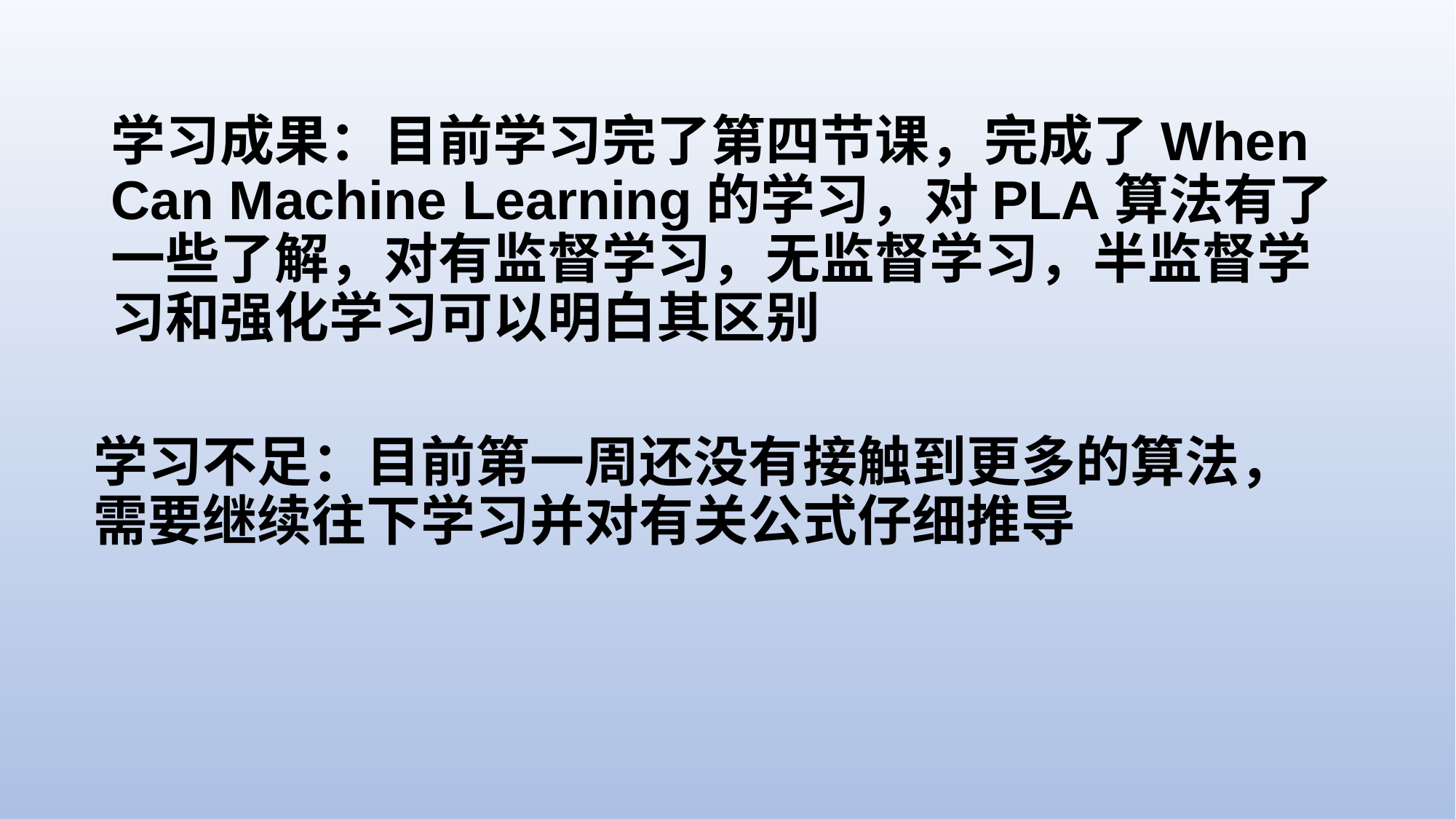

# 学习成果：目前学习完了第四节课，完成了When Can Machine Learning的学习，对PLA算法有了一些了解，对有监督学习，无监督学习，半监督学习和强化学习可以明白其区别
学习不足：目前第一周还没有接触到更多的算法，需要继续往下学习并对有关公式仔细推导